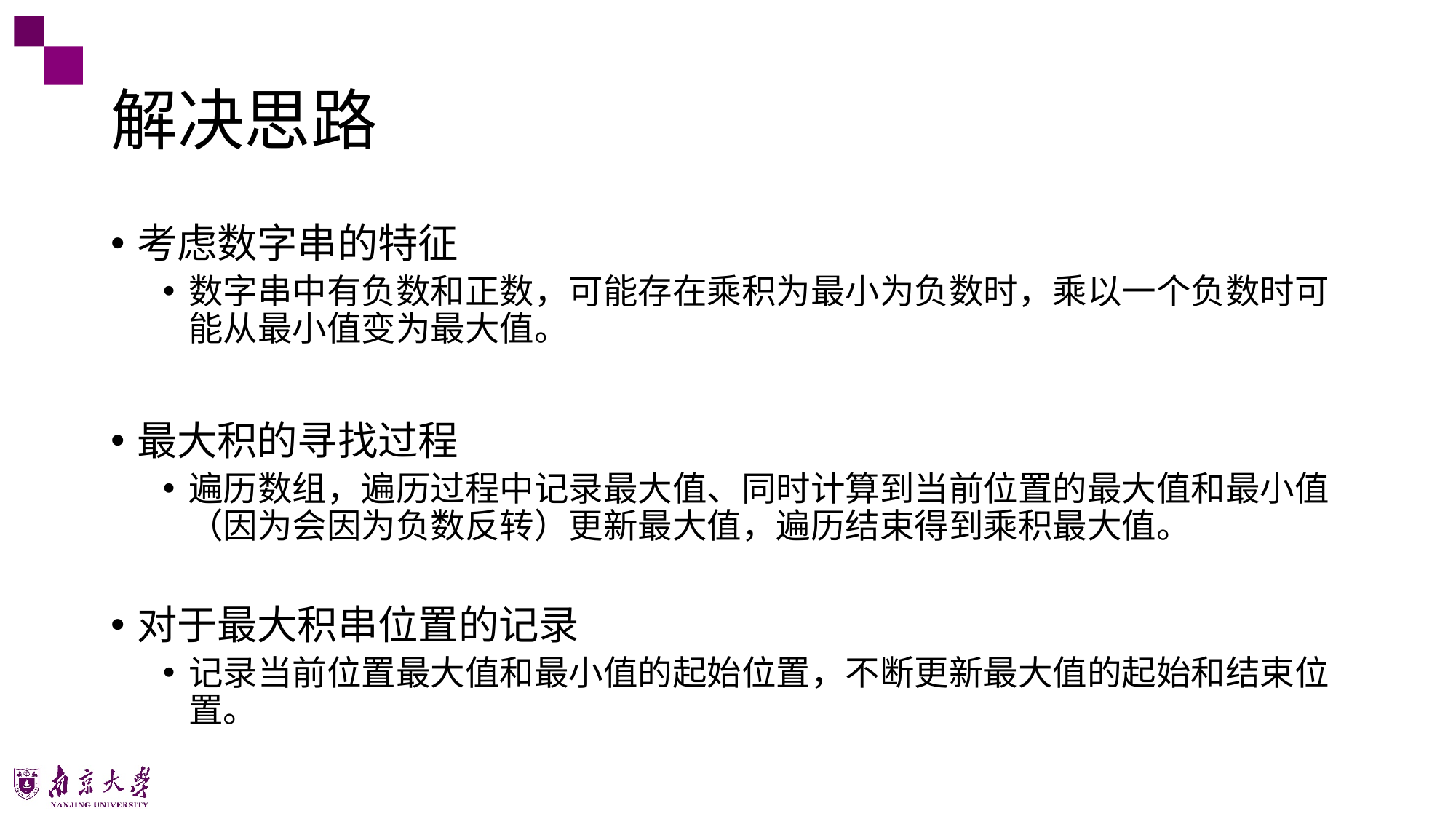

# 解决思路
考虑数字串的特征
数字串中有负数和正数，可能存在乘积为最小为负数时，乘以一个负数时可能从最小值变为最大值。

最大积的寻找过程
遍历数组，遍历过程中记录最大值、同时计算到当前位置的最大值和最小值（因为会因为负数反转）更新最大值，遍历结束得到乘积最大值。

对于最大积串位置的记录
记录当前位置最大值和最小值的起始位置，不断更新最大值的起始和结束位置。